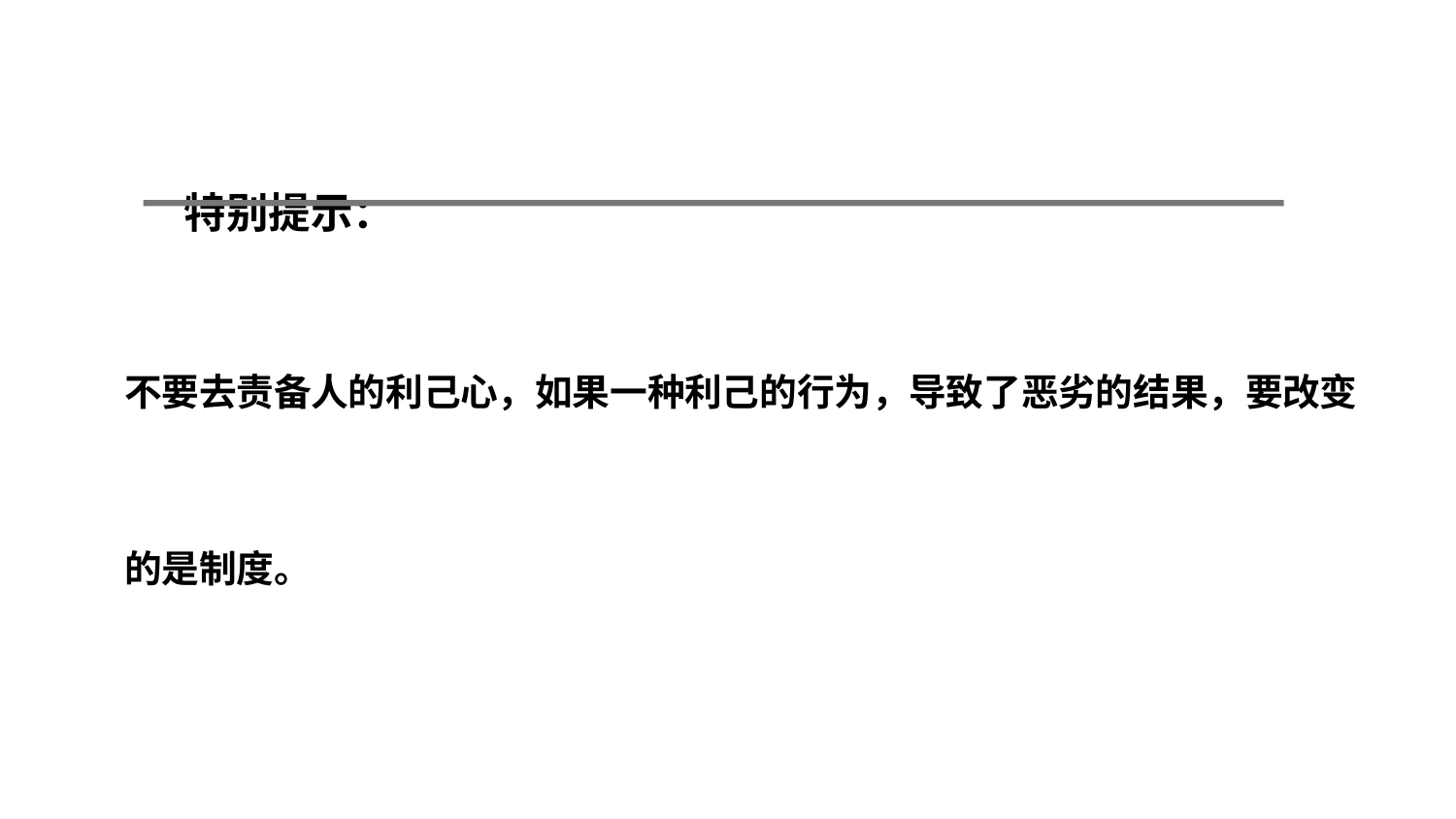

特别提示：
不要去责备人的利己心，如果一种利己的行为，导致了恶劣的结果，要改变的是制度。